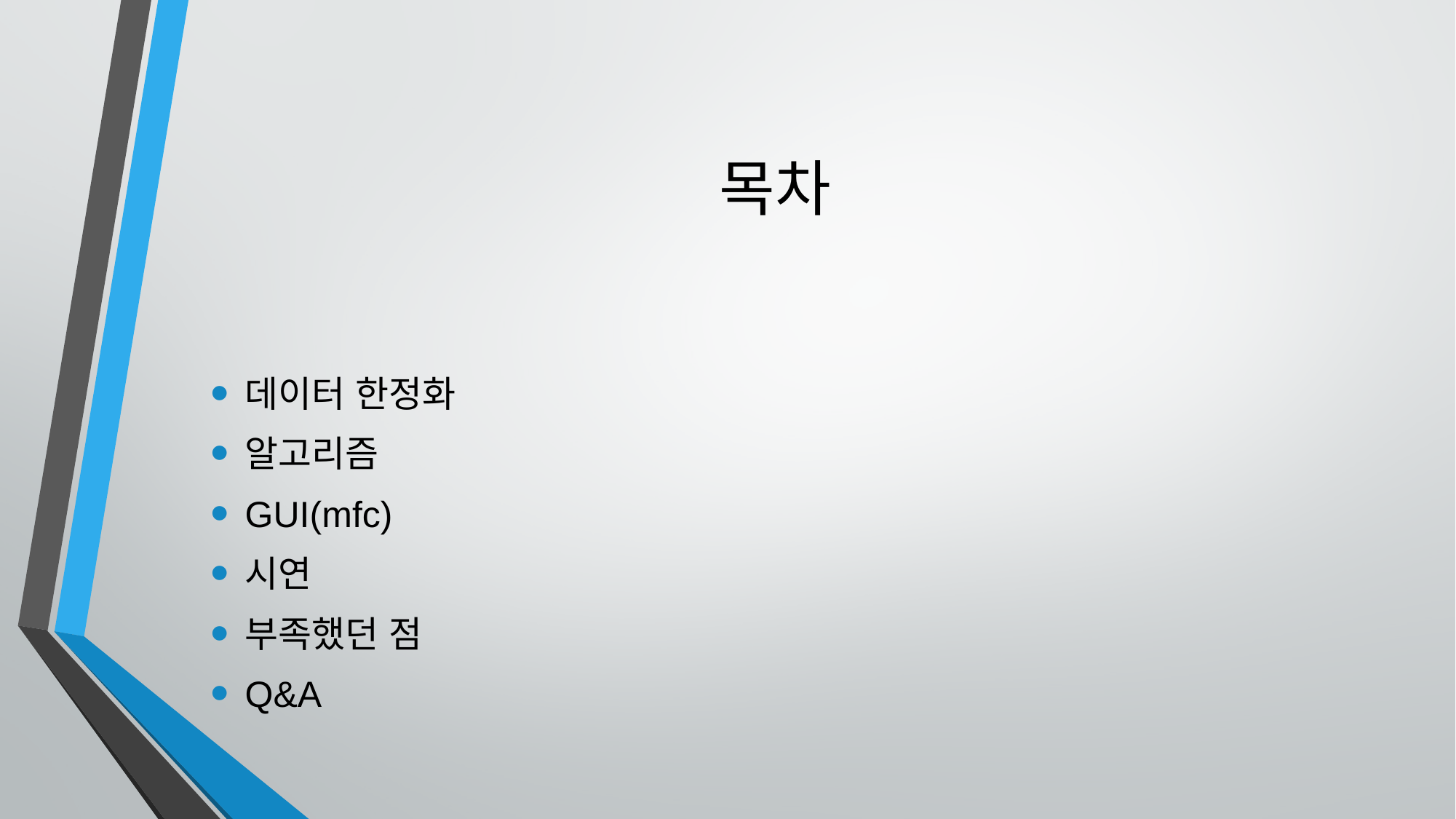

# 목차
데이터 한정화
알고리즘
GUI(mfc)
시연
부족했던 점
Q&A